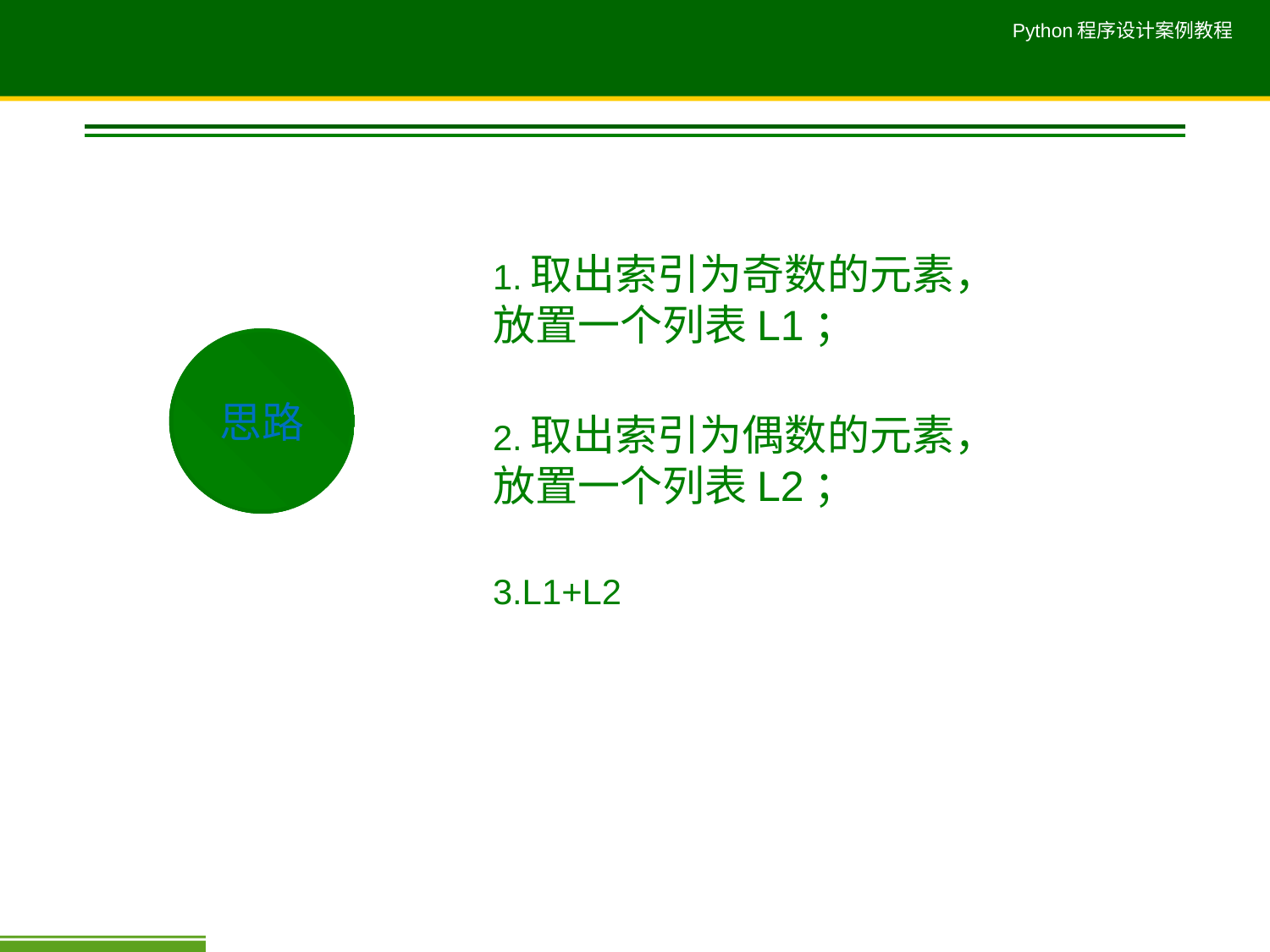

案例分析
1.取出索引为奇数的元素，放置一个列表L1；

思路
2.取出索引为偶数的元素，放置一个列表L2；
3.L1+L2